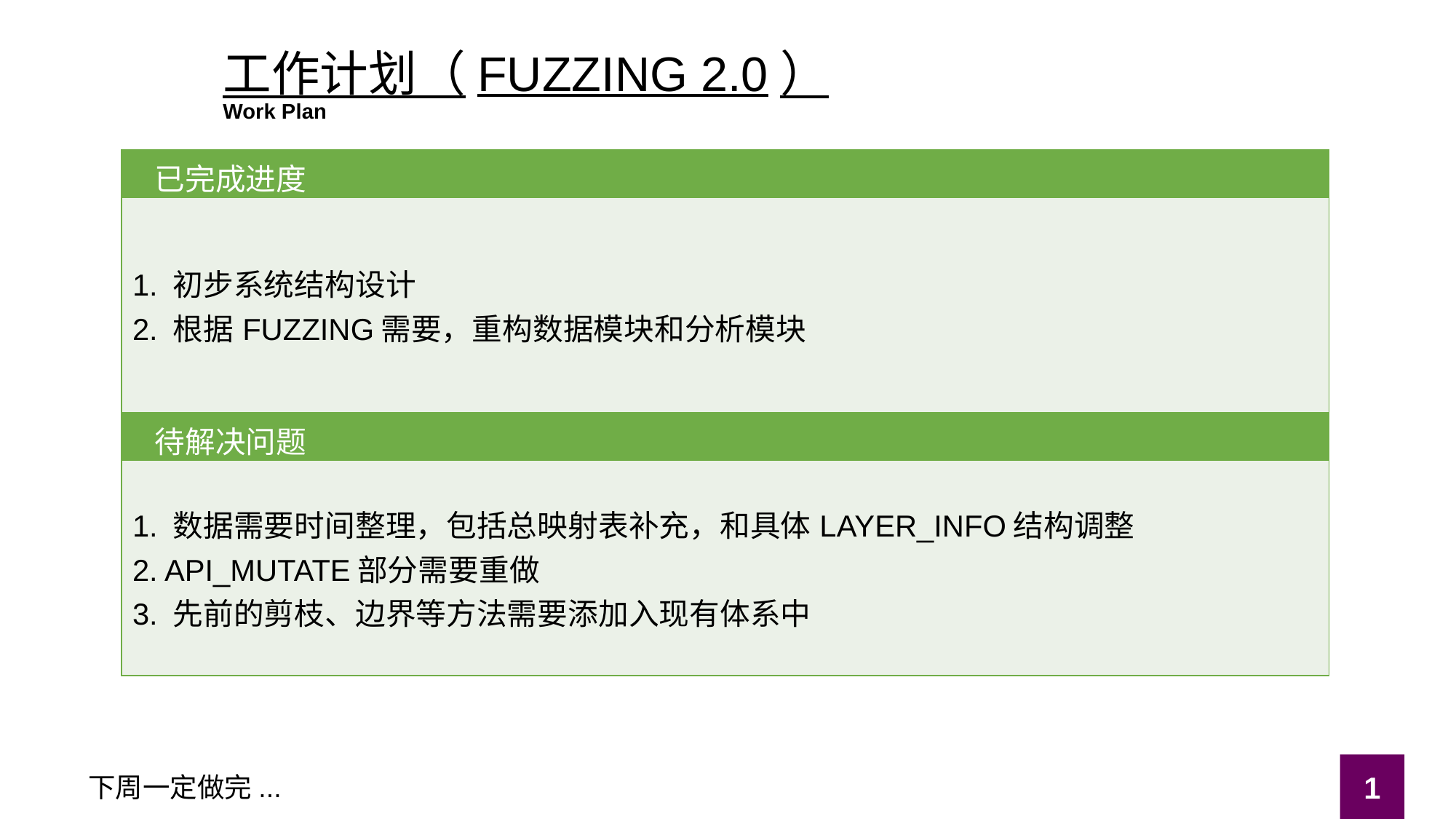

工作计划（FUZZING 2.0）
Work Plan
| 已完成进度 |
| --- |
| 1. 初步系统结构设计 2. 根据FUZZING需要，重构数据模块和分析模块 |
| 待解决问题 |
| --- |
| 1. 数据需要时间整理，包括总映射表补充，和具体LAYER\_INFO结构调整 2. API\_MUTATE部分需要重做 3. 先前的剪枝、边界等方法需要添加入现有体系中 |
下周一定做完...
1